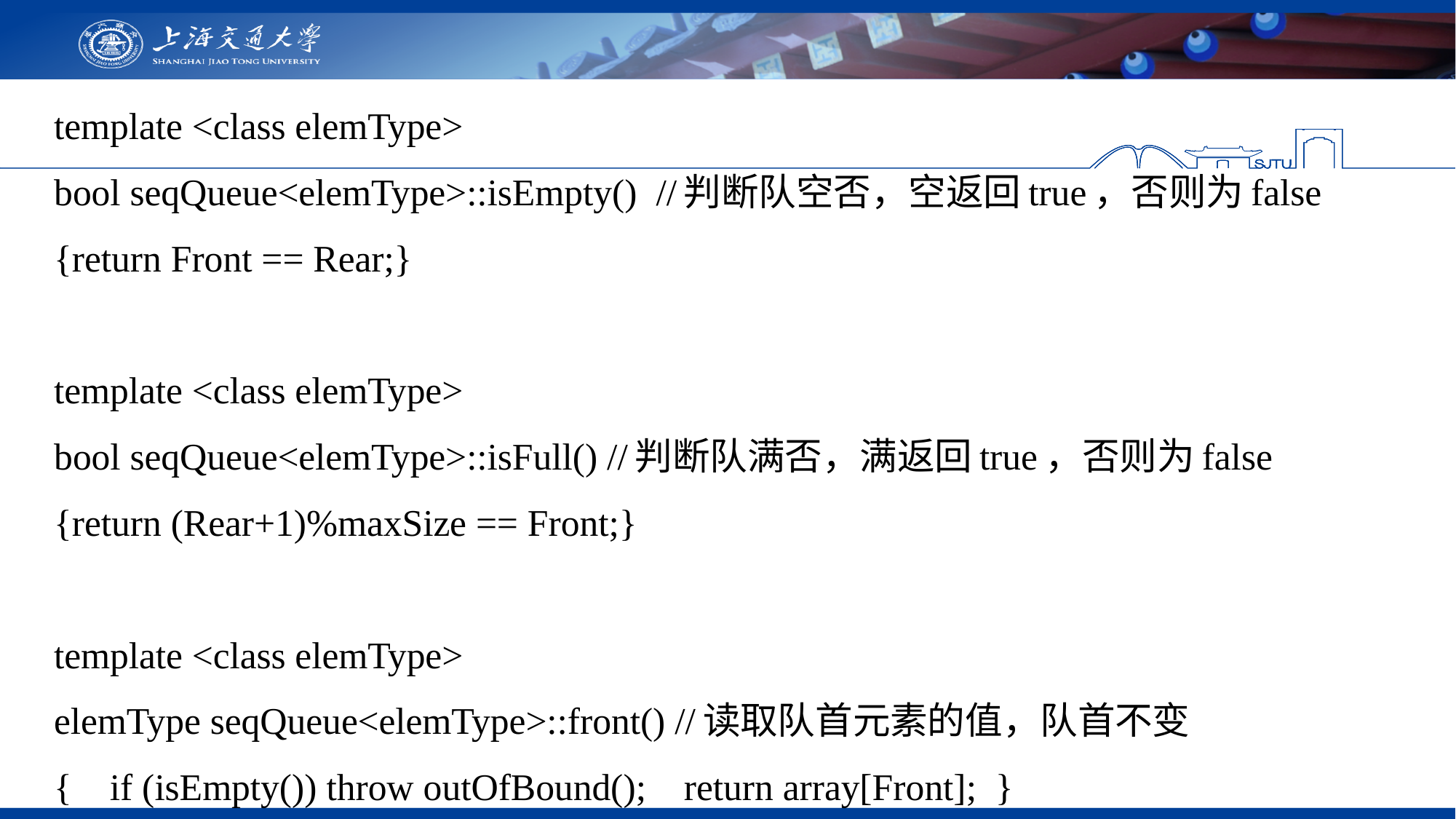

template <class elemType>
bool seqQueue<elemType>::isEmpty()  //判断队空否，空返回true，否则为false
{return Front == Rear;}

template <class elemType>
bool seqQueue<elemType>::isFull() //判断队满否，满返回true，否则为false
{return (Rear+1)%maxSize == Front;}

template <class elemType>
elemType seqQueue<elemType>::front() //读取队首元素的值，队首不变
{    if (isEmpty()) throw outOfBound();    return array[Front];  }